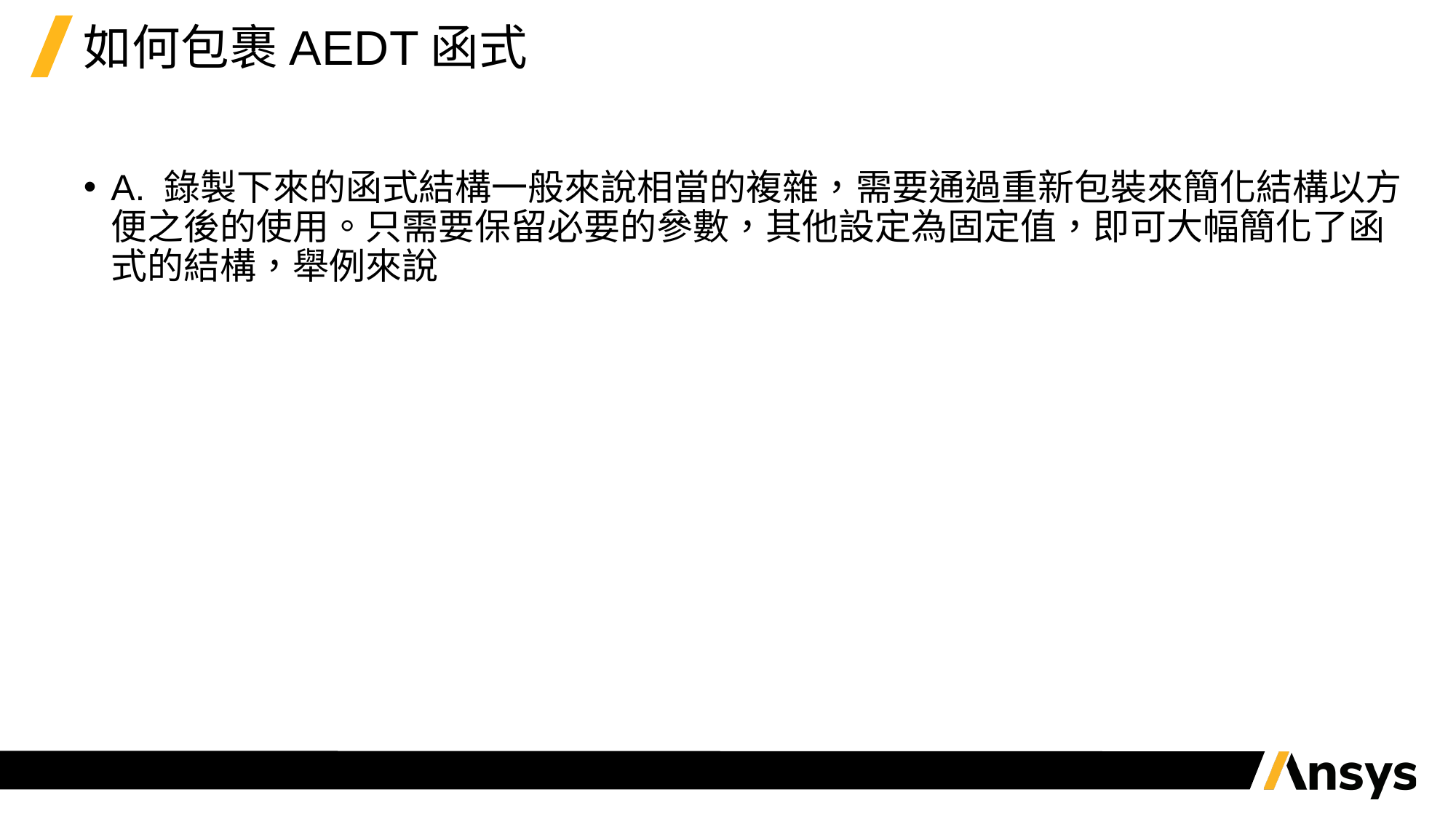

# 如何包裹AEDT函式
A. 錄製下來的函式結構一般來說相當的複雜，需要通過重新包裝來簡化結構以方便之後的使用。只需要保留必要的參數，其他設定為固定值，即可大幅簡化了函式的結構，舉例來說